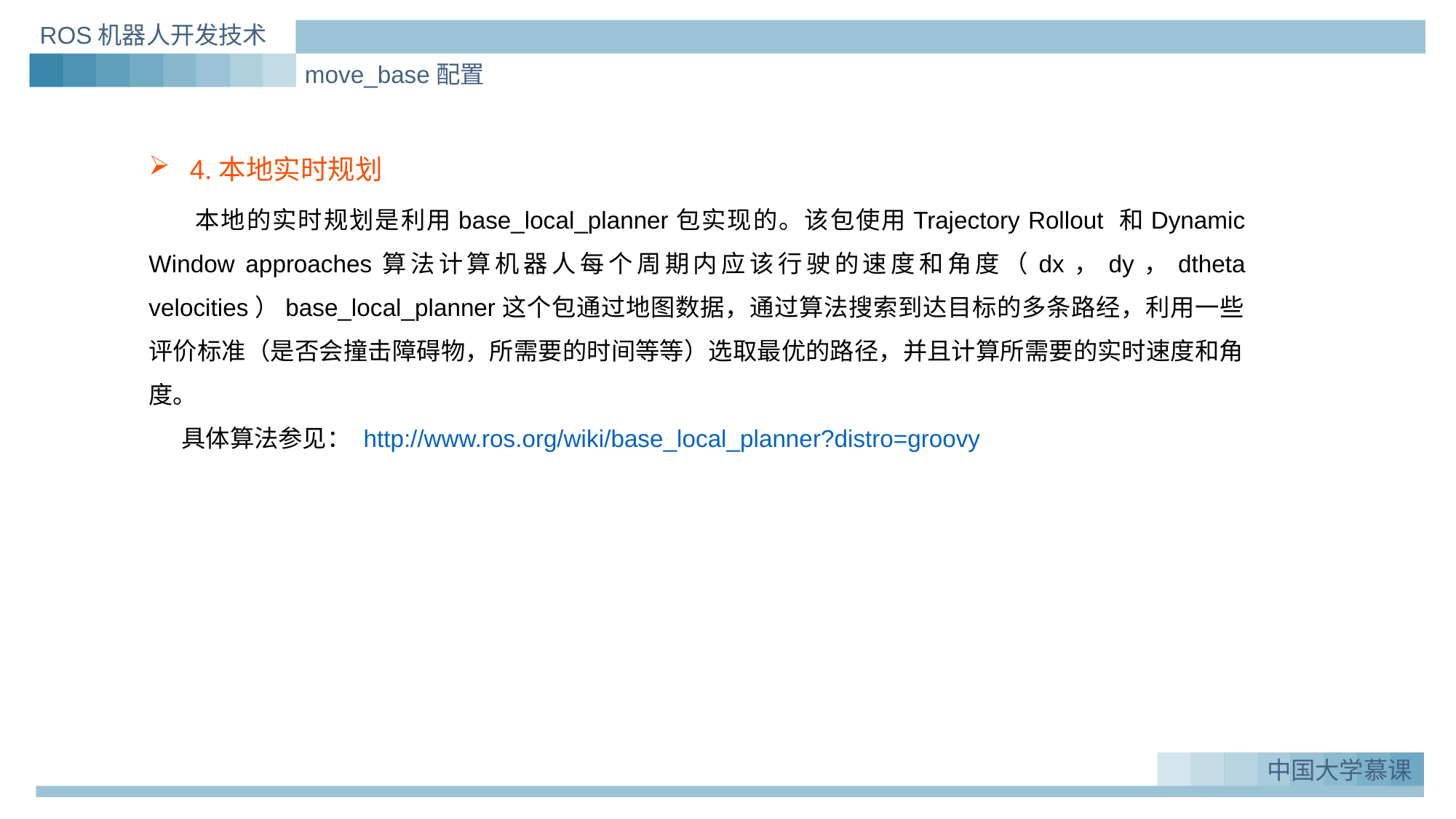

ROS机器人开发技术
move_base配置
4.本地实时规划
     本地的实时规划是利用base_local_planner包实现的。该包使用Trajectory Rollout 和Dynamic Window approaches算法计算机器人每个周期内应该行驶的速度和角度（dx，dy，dtheta velocities）base_local_planner这个包通过地图数据，通过算法搜索到达目标的多条路经，利用一些评价标准（是否会撞击障碍物，所需要的时间等等）选取最优的路径，并且计算所需要的实时速度和角度。
     具体算法参见： http://www.ros.org/wiki/base_local_planner?distro=groovy
中国大学慕课